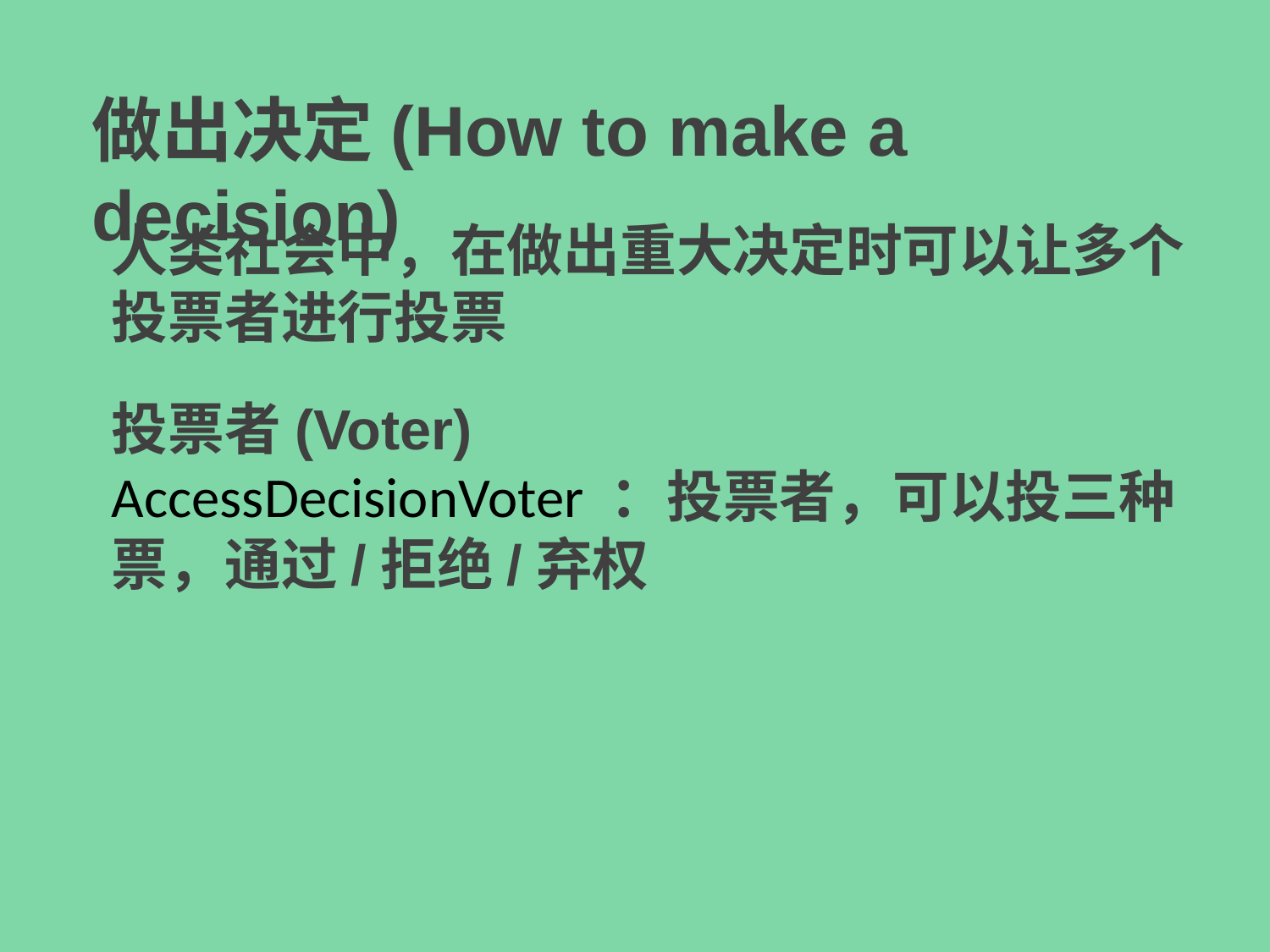

做出决定(How to make a decision)
人类社会中，在做出重大决定时可以让多个投票者进行投票
投票者(Voter)
AccessDecisionVoter ：投票者，可以投三种票，通过/拒绝/弃权